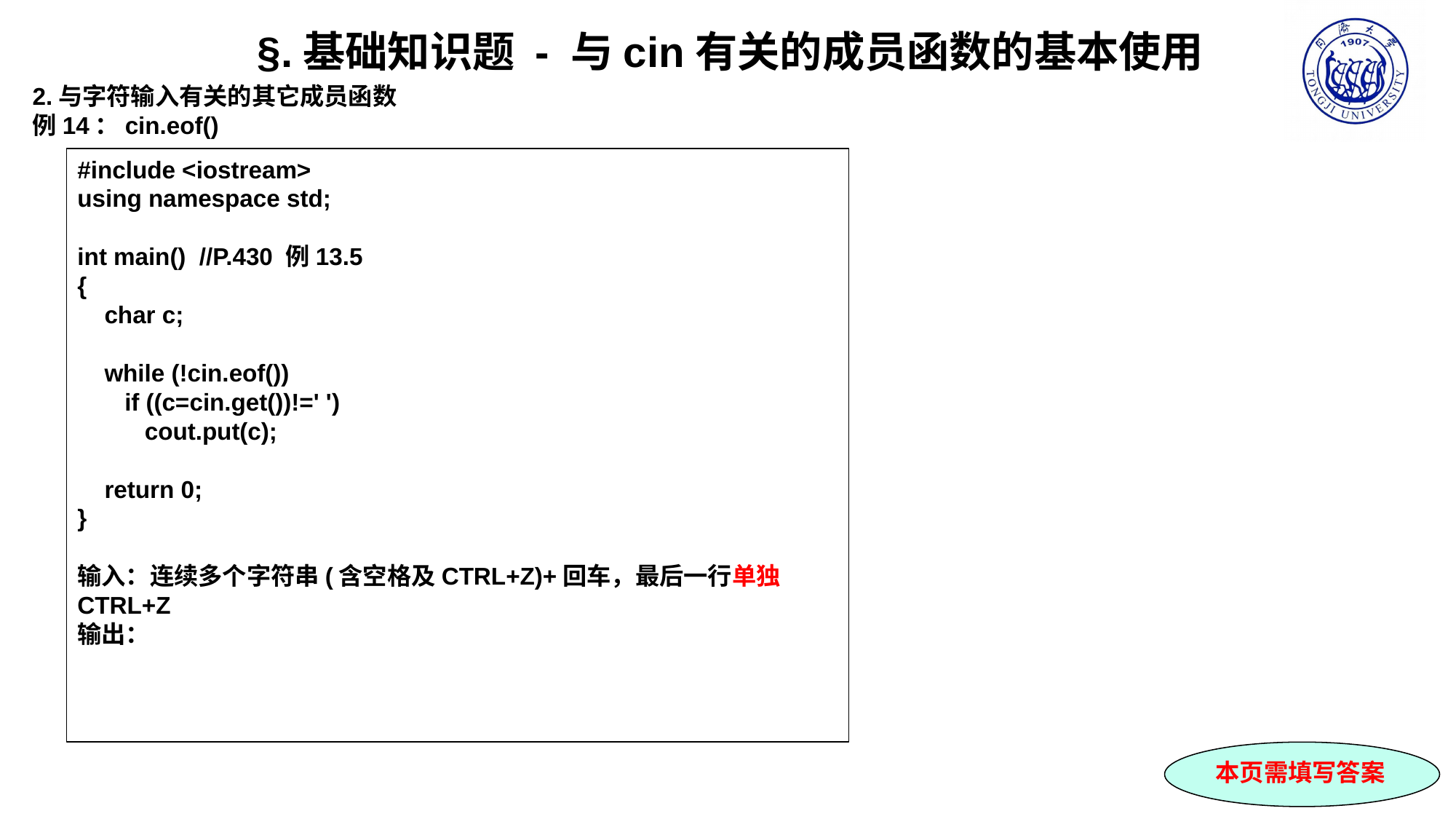

§.基础知识题 - 与cin有关的成员函数的基本使用
2.与字符输入有关的其它成员函数
例14：cin.eof()
#include <iostream>
using namespace std;

int main()  //P.430 例13.5
{
    char c;

    while (!cin.eof())
       if ((c=cin.get())!=' ')
          cout.put(c);

    return 0;
}

输入：连续多个字符串(含空格及CTRL+Z)+回车，最后一行单独CTRL+Z
输出：
本页需填写答案